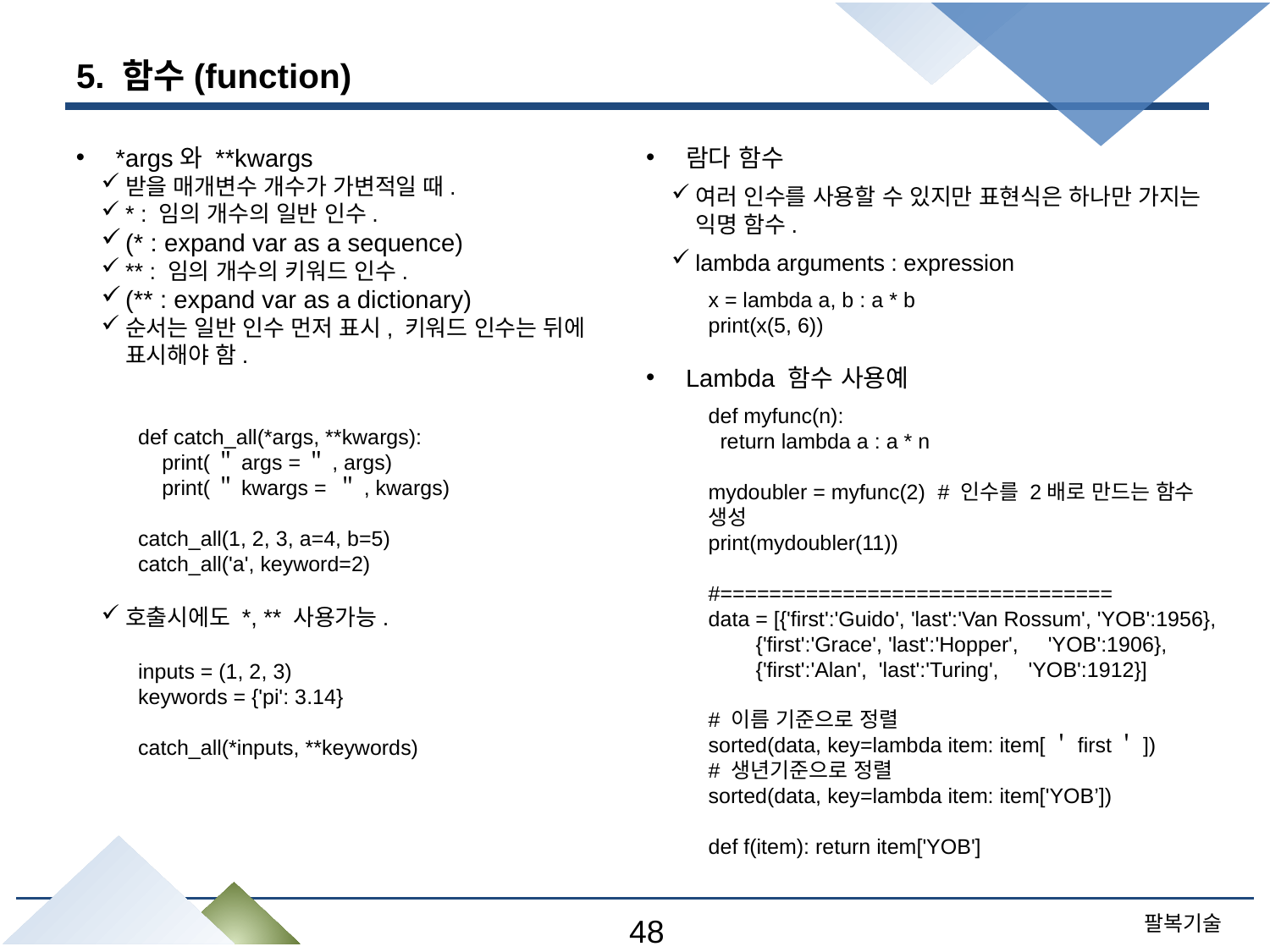

# 5. 함수(function)
*args와 **kwargs
받을 매개변수 개수가 가변적일 때.
* : 임의 개수의 일반 인수.
(* : expand var as a sequence)
** : 임의 개수의 키워드 인수.
(** : expand var as a dictionary)
순서는 일반 인수 먼저 표시, 키워드 인수는 뒤에 표시해야 함.

def catch_all(*args, **kwargs):
    print(＂args =＂, args)
    print(＂kwargs = ＂, kwargs)

catch_all(1, 2, 3, a=4, b=5)
catch_all('a', keyword=2)

호출시에도 *, ** 사용가능.

inputs = (1, 2, 3)
keywords = {'pi': 3.14}

catch_all(*inputs, **keywords)
람다 함수
여러 인수를 사용할 수 있지만 표현식은 하나만 가지는 익명 함수.
lambda arguments : expression
x = lambda a, b : a * b
print(x(5, 6))

Lambda 함수 사용예
def myfunc(n):
  return lambda a : a * n

mydoubler = myfunc(2)  # 인수를 2배로 만드는 함수 생성
print(mydoubler(11))

#================================
data = [{'first':'Guido', 'last':'Van Rossum', 'YOB':1956},
        {'first':'Grace', 'last':'Hopper',     'YOB':1906},
        {'first':'Alan',  'last':'Turing',     'YOB':1912}]

# 이름 기준으로 정렬
sorted(data, key=lambda item: item[＇first＇])
# 생년기준으로 정렬
sorted(data, key=lambda item: item['YOB’])

def f(item): return item['YOB']
48